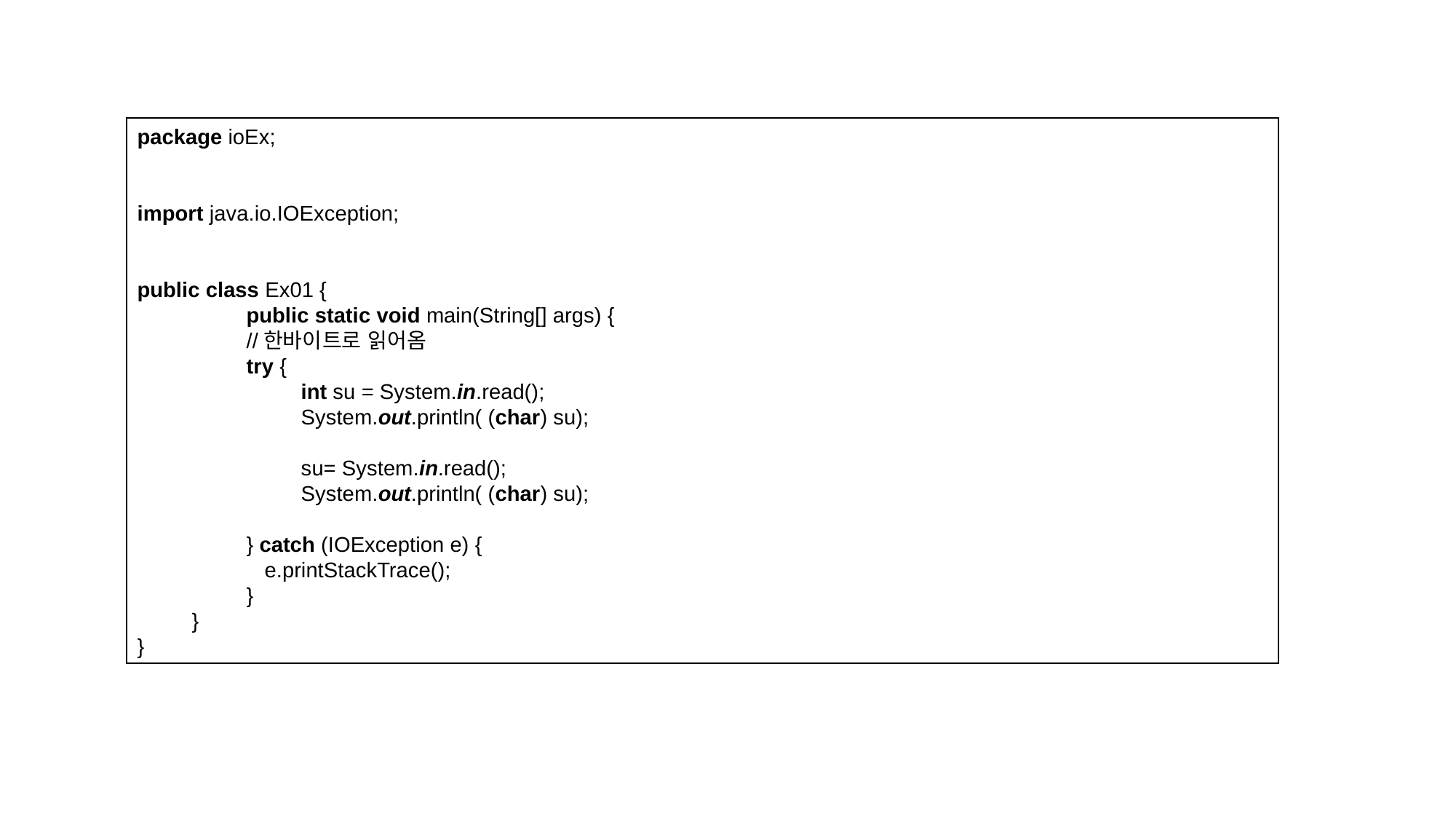

package ioEx;

import java.io.IOException;

public class Ex01 {
public static void main(String[] args) {
//한바이트로 읽어옴
try {
int su = System.in.read();
System.out.println( (char) su);

su= System.in.read();
System.out.println( (char) su);

} catch (IOException e) {
   e.printStackTrace();
}
}
}